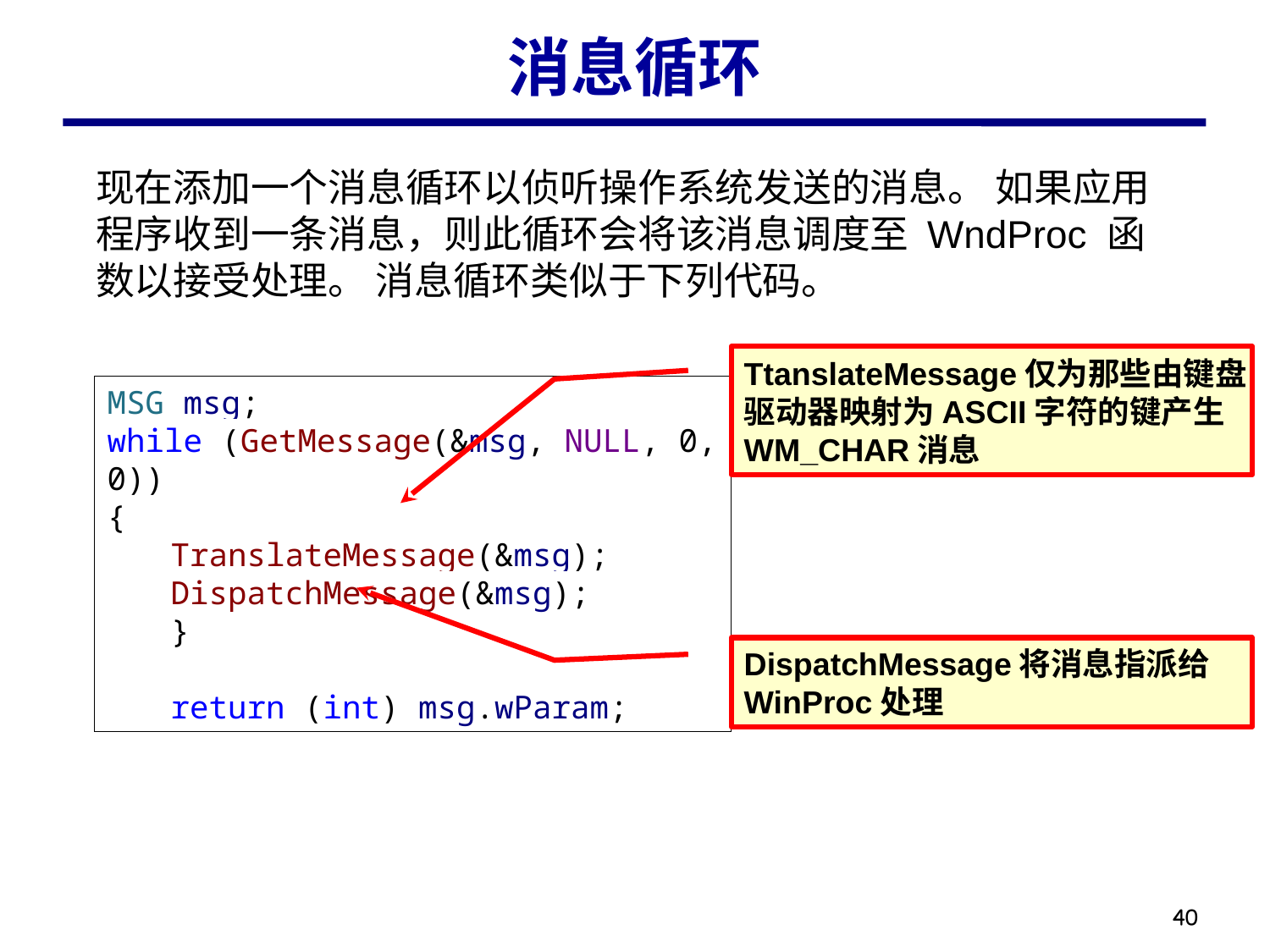

# 消息循环
现在添加一个消息循环以侦听操作系统发送的消息。 如果应用程序收到一条消息，则此循环会将该消息调度至 WndProc 函数以接受处理。 消息循环类似于下列代码。
TtanslateMessage仅为那些由键盘
驱动器映射为ASCII字符的键产生
WM_CHAR消息
MSG msg;
while (GetMessage(&msg, NULL, 0, 0))
{
TranslateMessage(&msg);
DispatchMessage(&msg);
}

return (int) msg.wParam;
DispatchMessage将消息指派给
WinProc处理